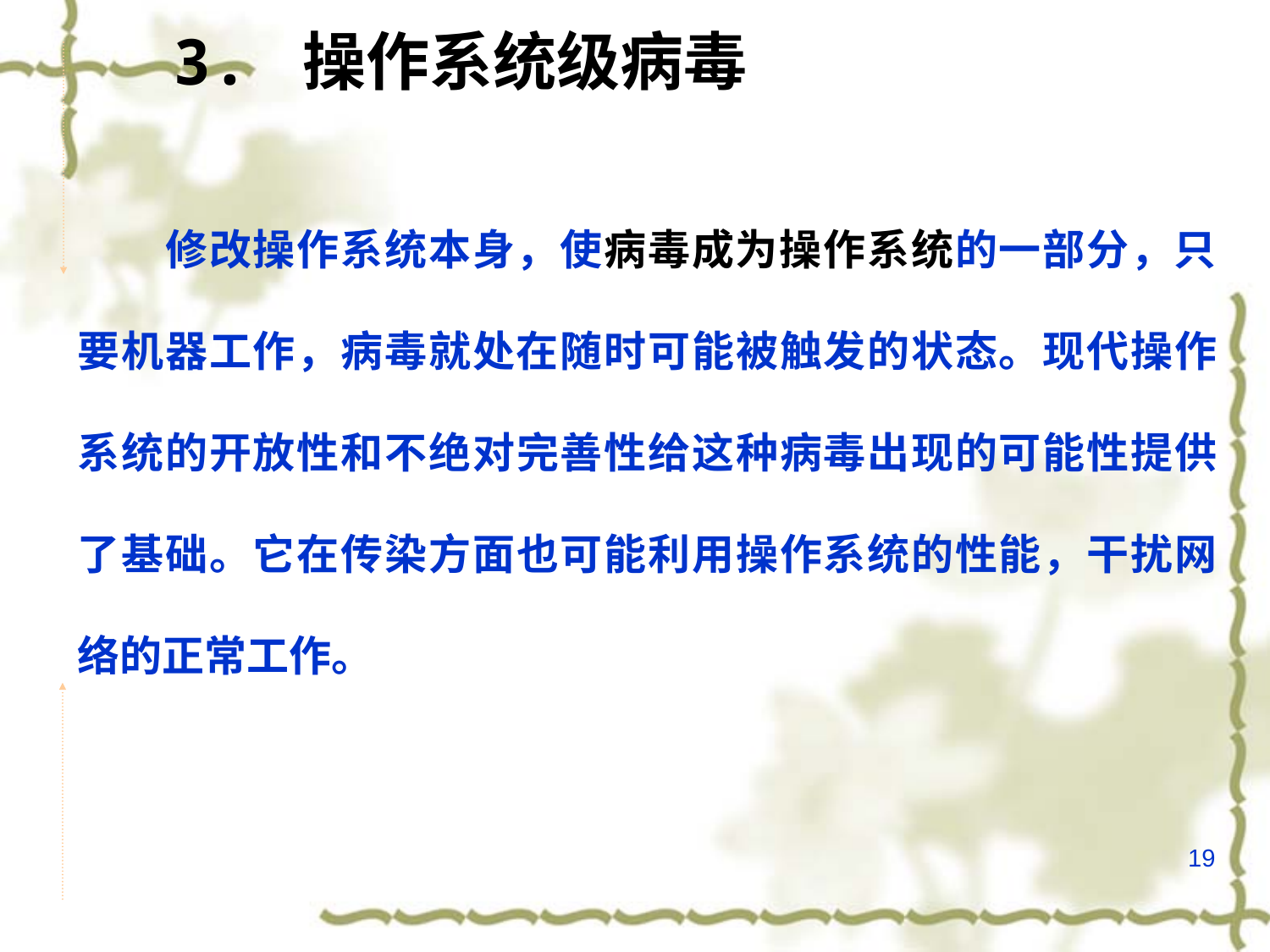

3. 操作系统级病毒
　　修改操作系统本身，使病毒成为操作系统的一部分，只要机器工作，病毒就处在随时可能被触发的状态。现代操作系统的开放性和不绝对完善性给这种病毒出现的可能性提供了基础。它在传染方面也可能利用操作系统的性能，干扰网络的正常工作。
19